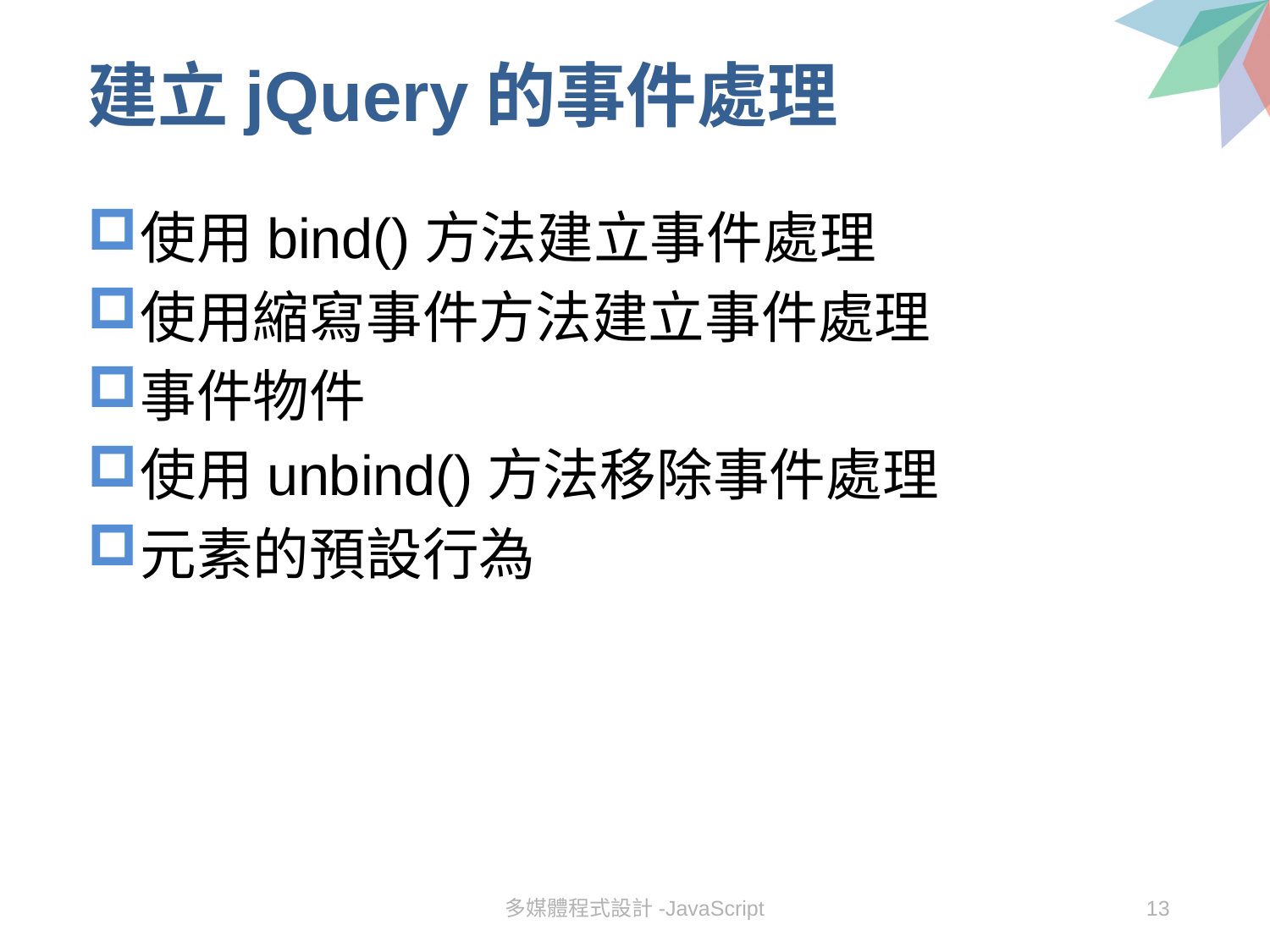

# 建立jQuery的事件處理
使用bind()方法建立事件處理
使用縮寫事件方法建立事件處理
事件物件
使用unbind()方法移除事件處理
元素的預設行為
多媒體程式設計-JavaScript
13